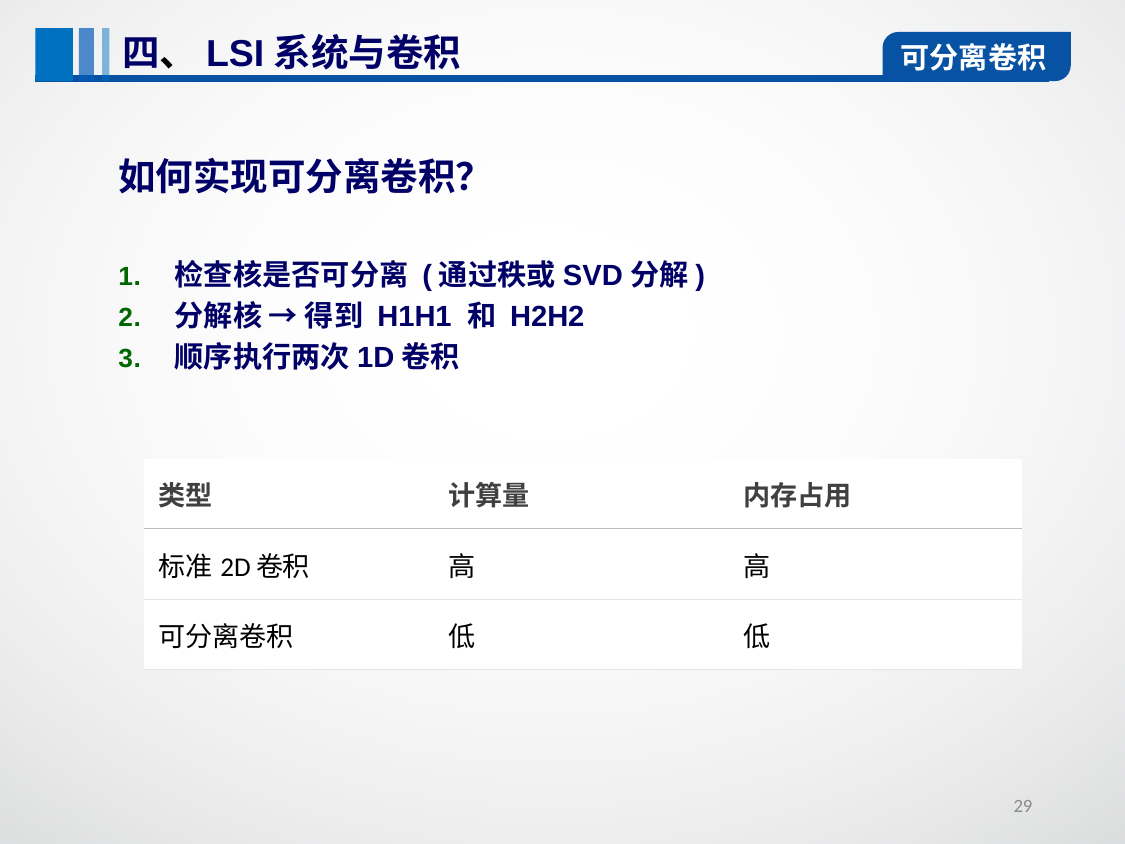

四、LSI系统与卷积
可分离卷积
如何实现可分离卷积？

检查核是否可分离 (通过秩或SVD分解)
分解核 → 得到 H1H1​ 和 H2H2​
顺序执行两次1D卷积

| 类型 | 计算量 | 内存占用 |
| --- | --- | --- |
| 标准2D卷积 | 高 | 高 |
| 可分离卷积 | 低 | 低 |
29